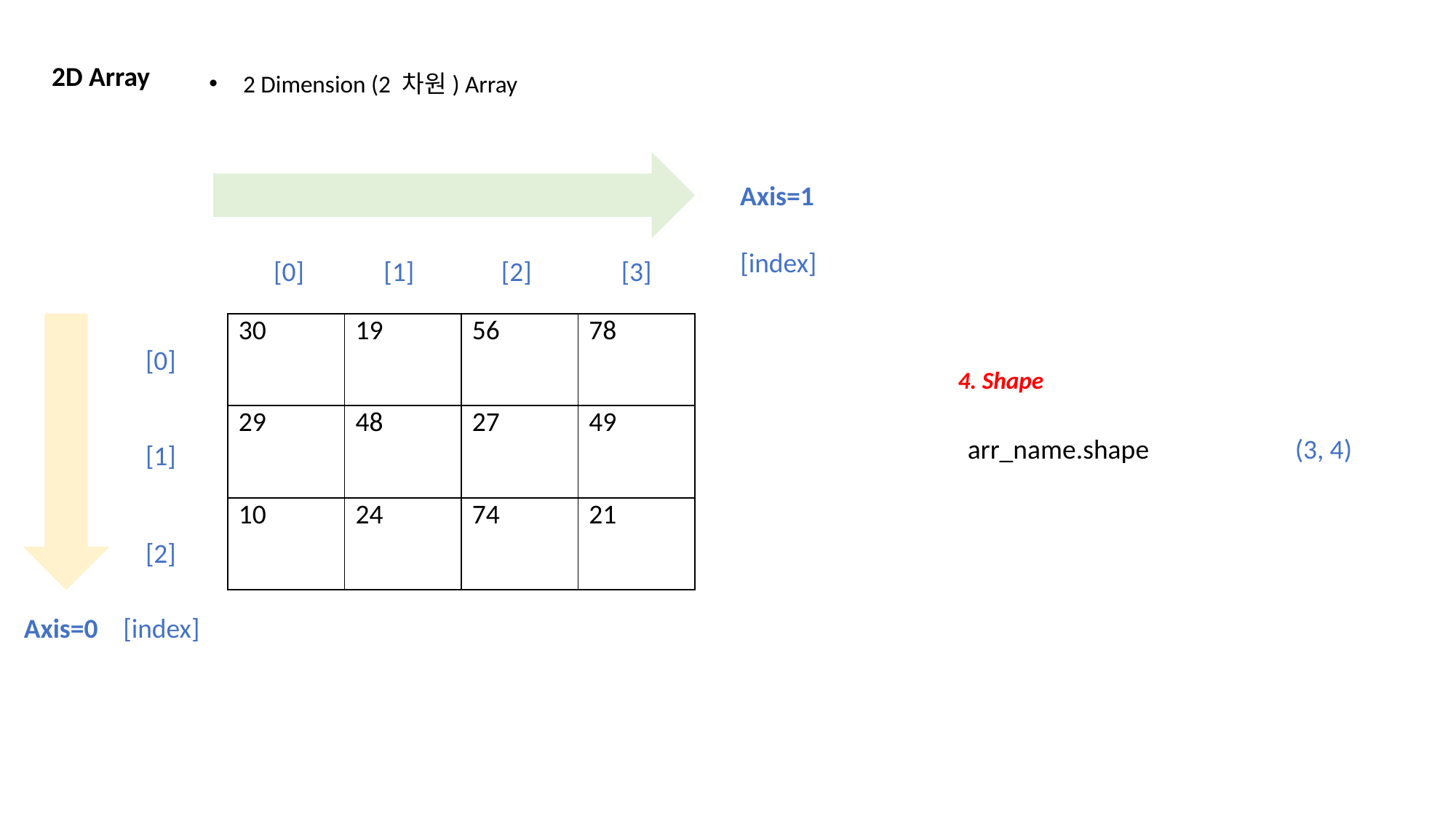

2D Array
2 Dimension (2 차원) Array

Axis=1
[index]
[0]
[1]
[2]
[3]

| 30 | 19 | 56 | 78 |
| --- | --- | --- | --- |
| 29 | 48 | 27 | 49 |
| 10 | 24 | 74 | 21 |
[0]
4. Shape
arr_name.shape		(3, 4)
[1]
[2]
Axis=0
[index]